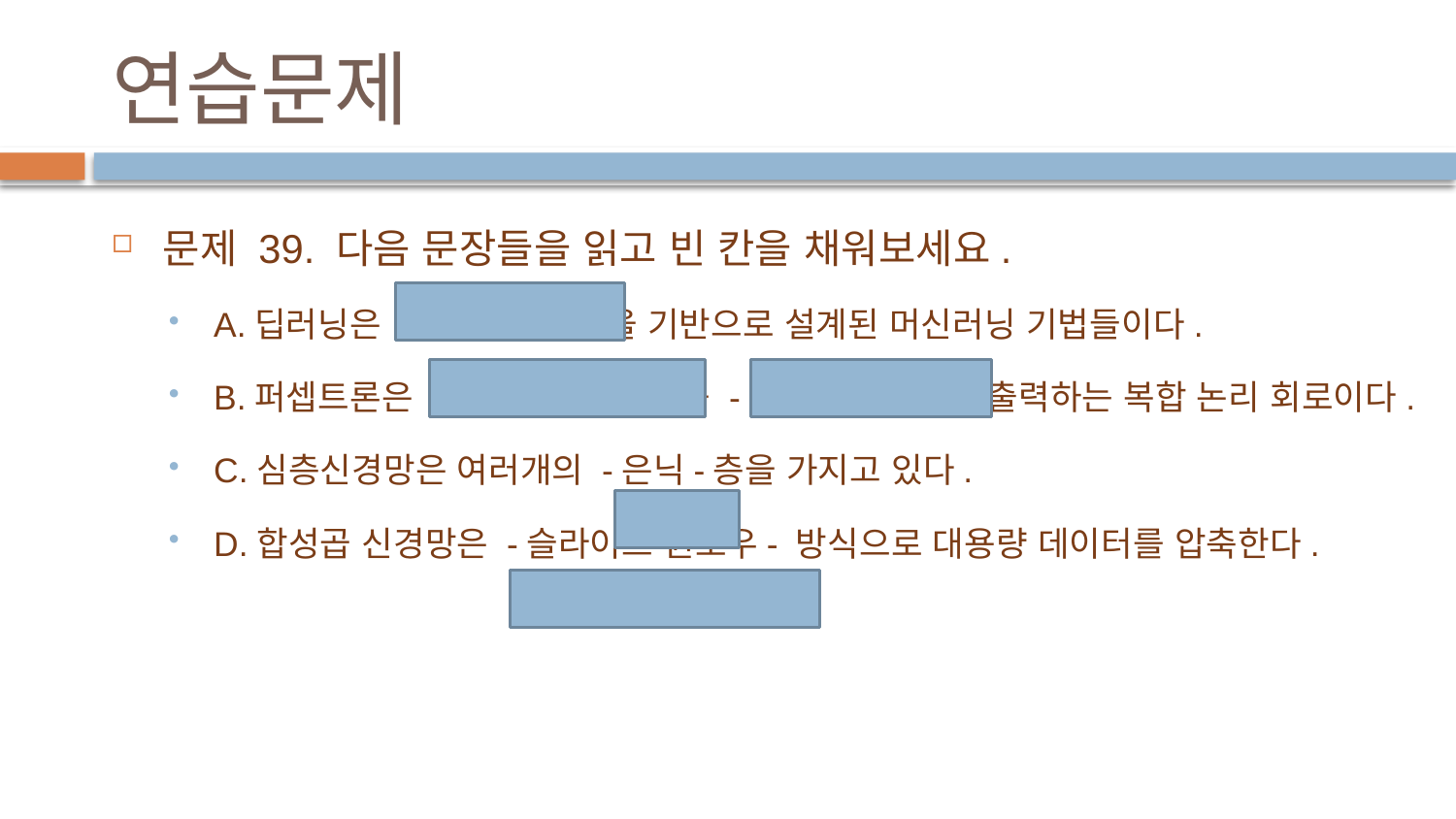

# 연습문제
문제 39. 다음 문장들을 읽고 빈 칸을 채워보세요.
A.딥러닝은 -인공신경망-을 기반으로 설계된 머신러닝 기법들이다.
B.퍼셉트론은 -다수의 데이터-를 -하나의 결과-로 출력하는 복합 논리 회로이다.
C.심층신경망은 여러개의 -은닉-층을 가지고 있다.
D.합성곱 신경망은 -슬라이드 윈도우- 방식으로 대용량 데이터를 압축한다.